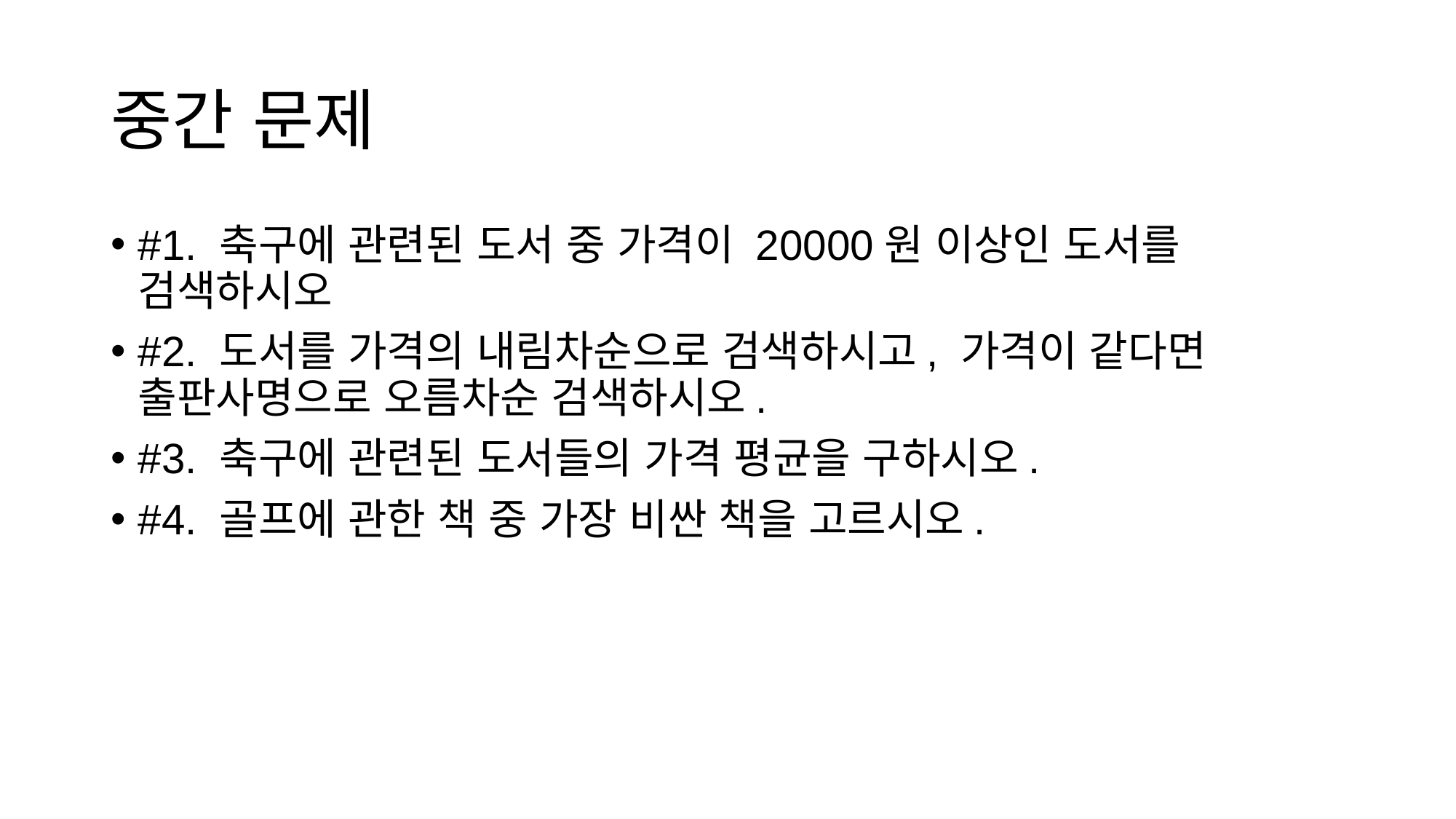

# 중간 문제
#1. 축구에 관련된 도서 중 가격이 20000원 이상인 도서를 검색하시오
#2. 도서를 가격의 내림차순으로 검색하시고, 가격이 같다면 출판사명으로 오름차순 검색하시오.
#3. 축구에 관련된 도서들의 가격 평균을 구하시오.
#4. 골프에 관한 책 중 가장 비싼 책을 고르시오.